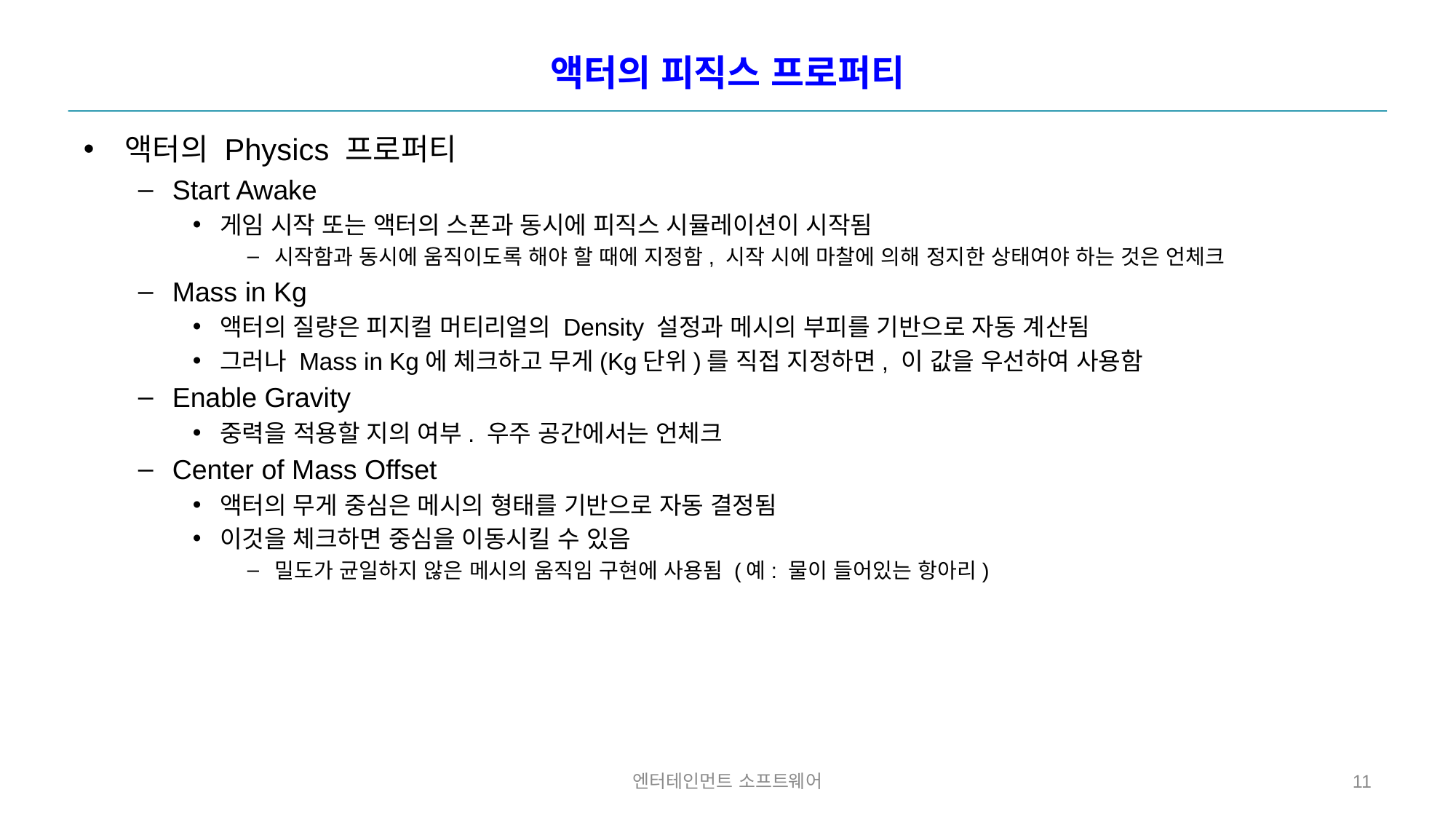

# 액터의 피직스 프로퍼티
액터의 Physics 프로퍼티
Start Awake
게임 시작 또는 액터의 스폰과 동시에 피직스 시뮬레이션이 시작됨
시작함과 동시에 움직이도록 해야 할 때에 지정함, 시작 시에 마찰에 의해 정지한 상태여야 하는 것은 언체크
Mass in Kg
액터의 질량은 피지컬 머티리얼의 Density 설정과 메시의 부피를 기반으로 자동 계산됨
그러나 Mass in Kg에 체크하고 무게(Kg단위)를 직접 지정하면, 이 값을 우선하여 사용함
Enable Gravity
중력을 적용할 지의 여부. 우주 공간에서는 언체크
Center of Mass Offset
액터의 무게 중심은 메시의 형태를 기반으로 자동 결정됨
이것을 체크하면 중심을 이동시킬 수 있음
밀도가 균일하지 않은 메시의 움직임 구현에 사용됨 (예: 물이 들어있는 항아리)
엔터테인먼트 소프트웨어
11